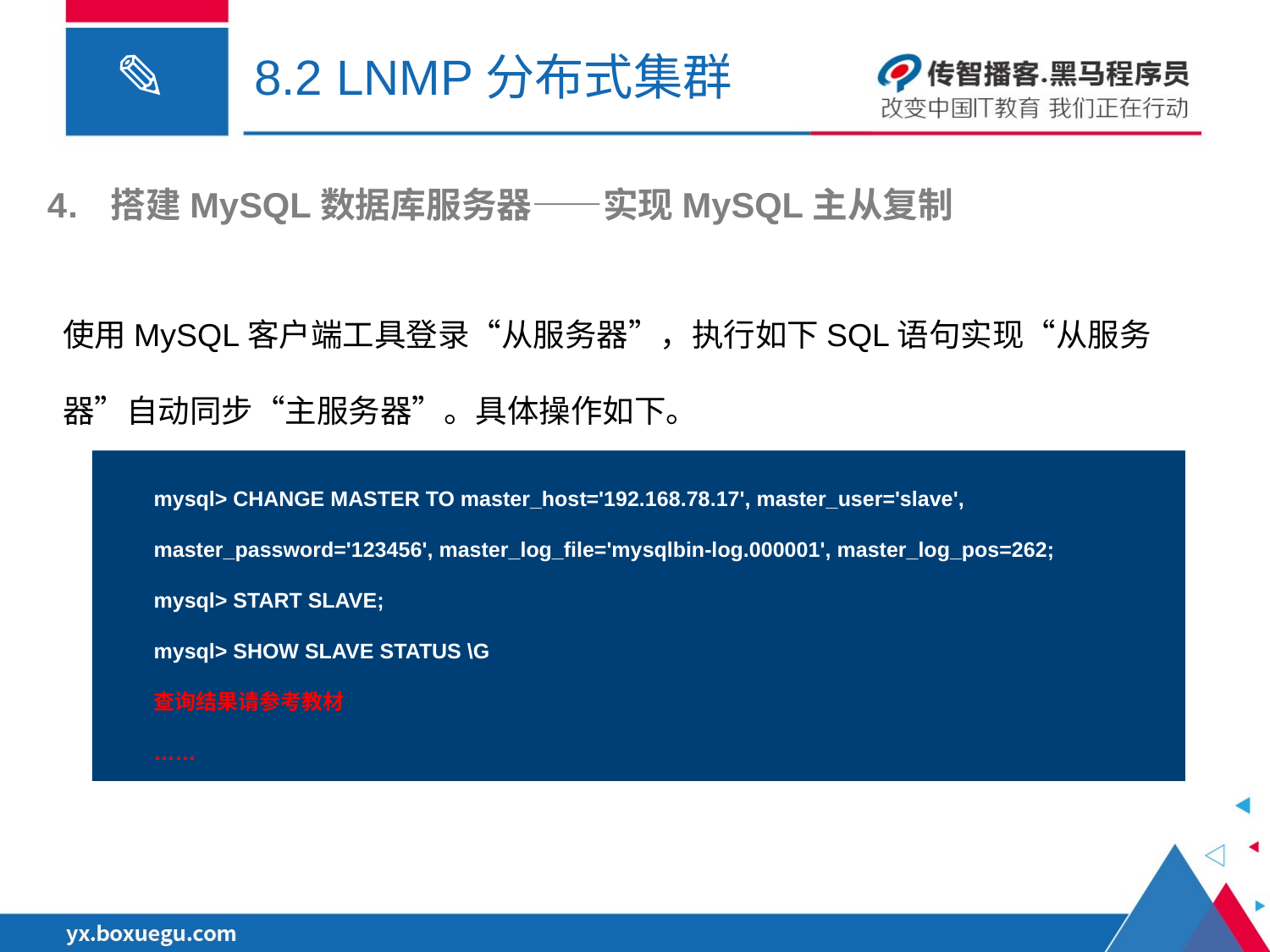

# 8.2 LNMP分布式集群
搭建MySQL数据库服务器——实现MySQL主从复制
使用MySQL客户端工具登录“从服务器”，执行如下SQL语句实现“从服务器”自动同步“主服务器”。具体操作如下。

mysql> CHANGE MASTER TO master_host='192.168.78.17', master_user='slave',
master_password='123456', master_log_file='mysqlbin-log.000001', master_log_pos=262;
mysql> START SLAVE;
mysql> SHOW SLAVE STATUS \G
查询结果请参考教材
……